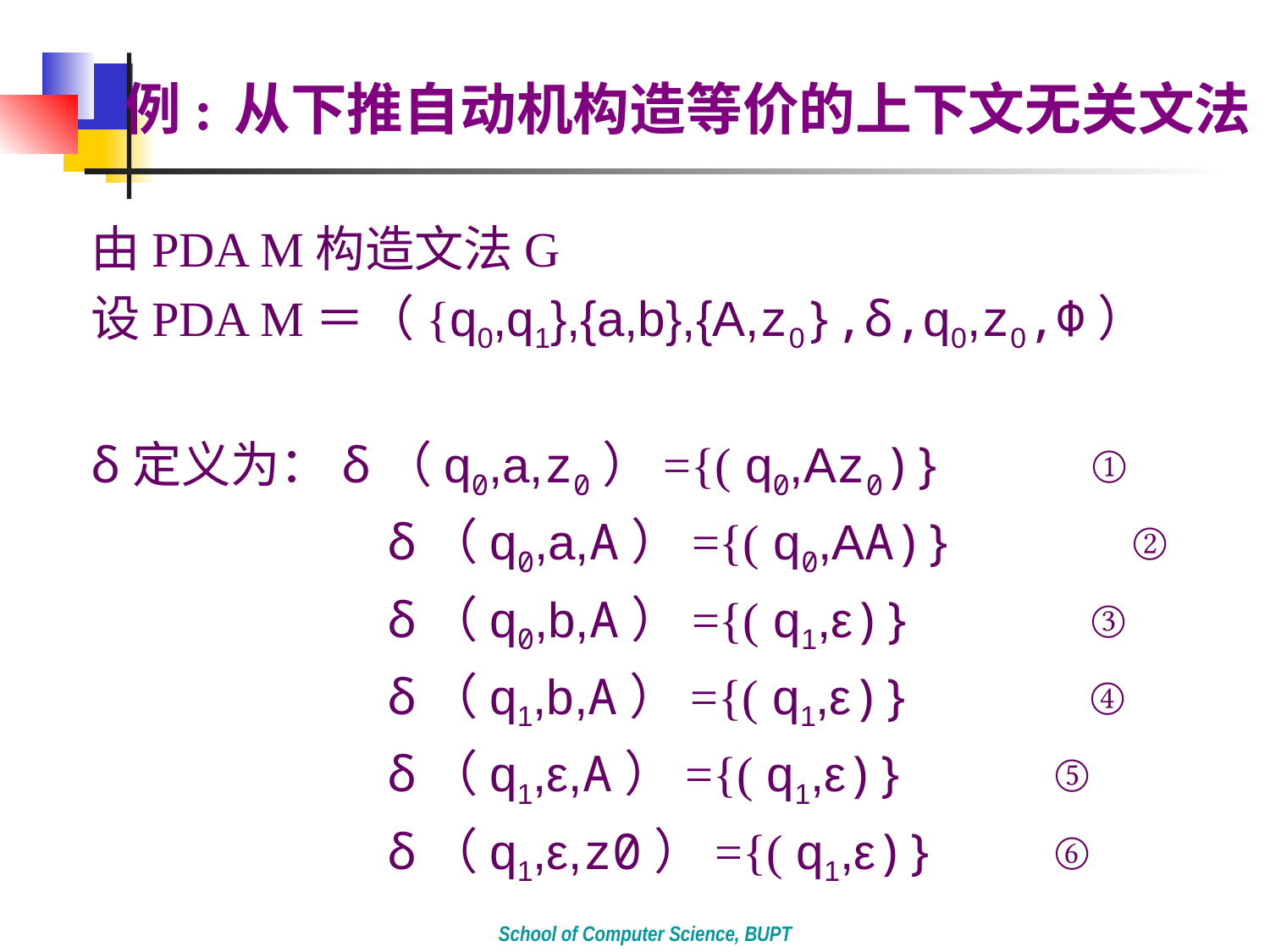

例: 从下推自动机构造等价的上下文无关文法
由PDA M构造文法G
设PDA M＝（{q0,q1},{a,b},{A,z0},δ,q0,z0,Φ）

δ定义为：δ（q0,a,z0）={( q0,Az0)}     ①
          δ（q0,a,A）={( q0,AA)}      ②
          δ（q0,b,A）={( q1,ε)}      ③
          δ（q1,b,A）={( q1,ε)}      ④
          δ（q1,ε,A）={( q1,ε)}     ⑤
          δ（q1,ε,z0）={( q1,ε)}    ⑥

School of Computer Science, BUPT
15